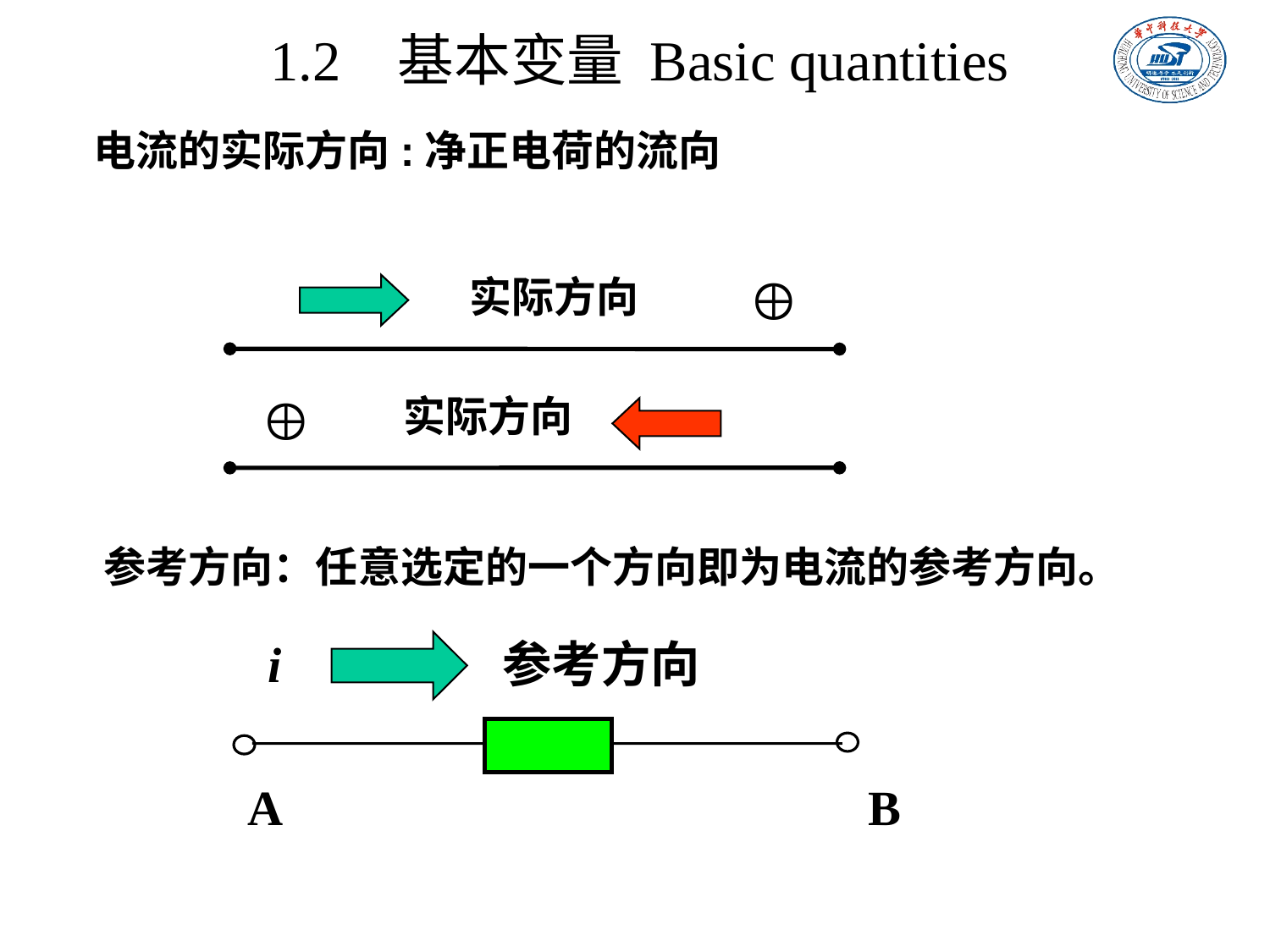

1.2   基本变量 Basic quantities
电流的实际方向:净正电荷的流向
⊕
实际方向

⊕
实际方向

参考方向：任意选定的一个方向即为电流的参考方向。
i                 参考方向

A
B